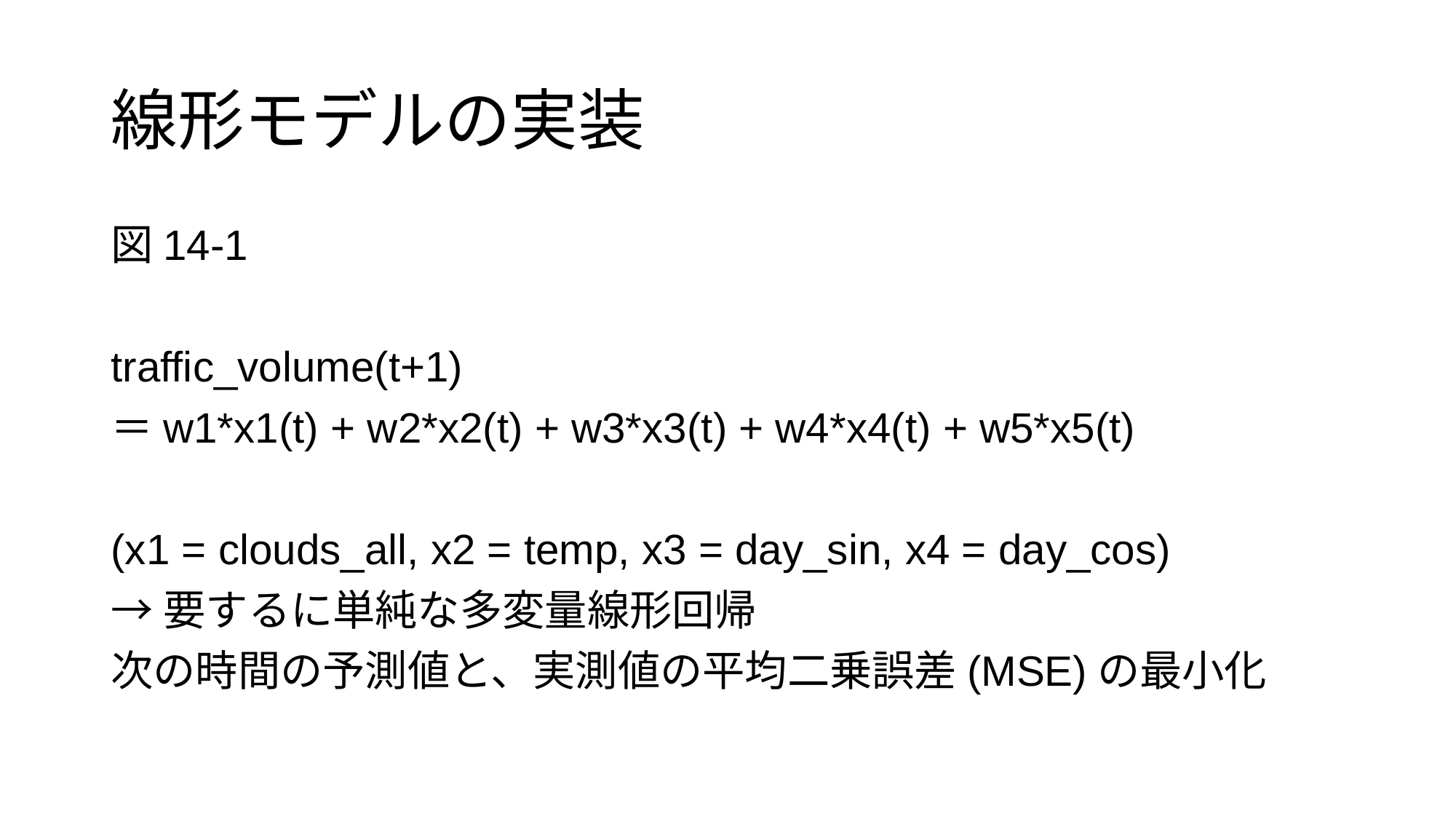

# 線形モデルの実装
図14-1

traffic_volume(t+1)
＝w1*x1(t) + w2*x2(t) + w3*x3(t) + w4*x4(t) + w5*x5(t)

(x1 = clouds_all, x2 = temp, x3 = day_sin, x4 = day_cos)
→要するに単純な多変量線形回帰
次の時間の予測値と、実測値の平均二乗誤差(MSE)の最小化